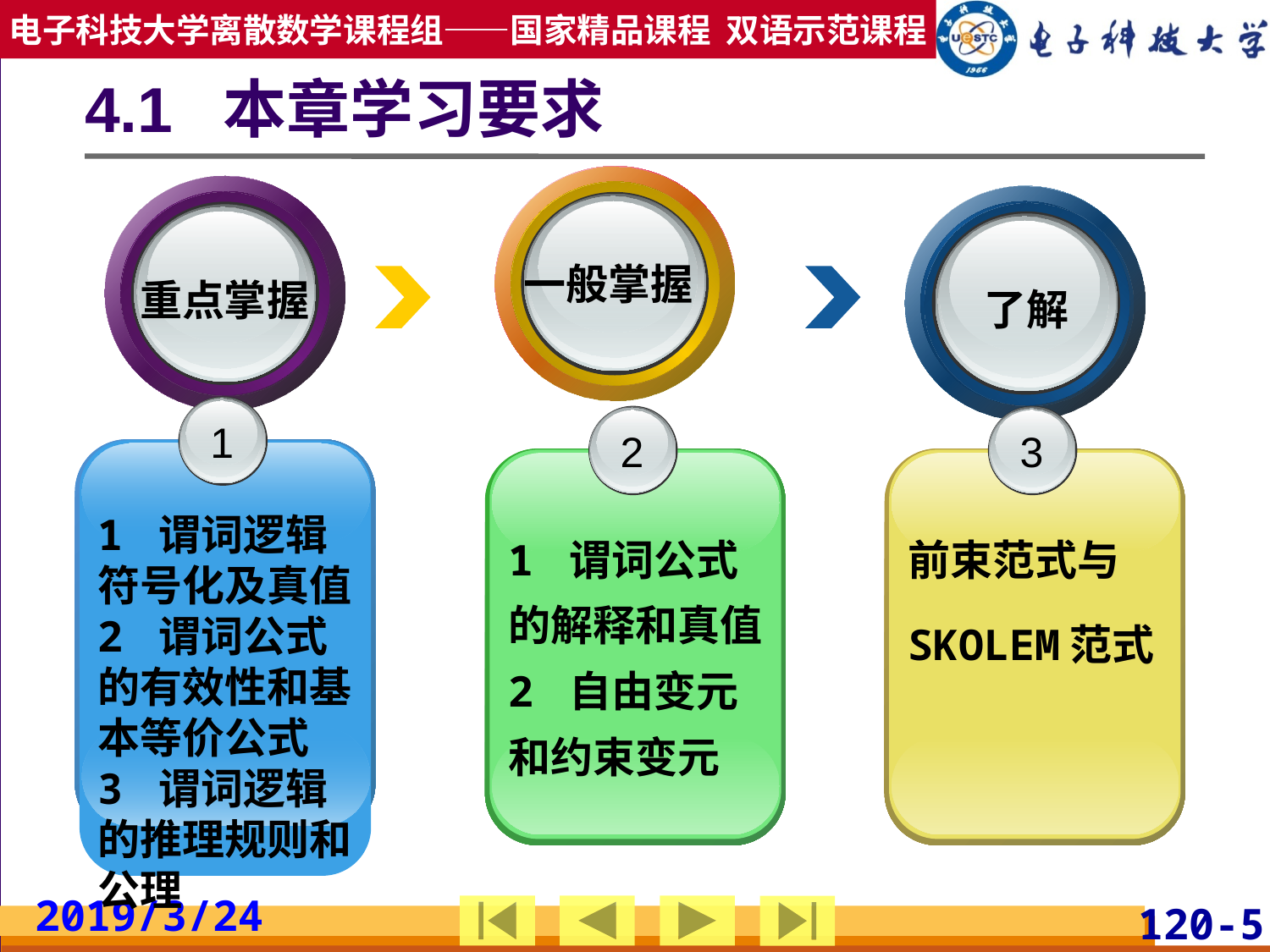

# 4.1  本章学习要求

一般掌握

重点掌握

了解

1

1 谓词逻辑符号化及真值
2 谓词公式的有效性和基本等价公式
3 谓词逻辑的推理规则和公理

2

1 谓词公式的解释和真值
2 自由变元和约束变元

3

前束范式与SKOLEM范式

2019/3/24